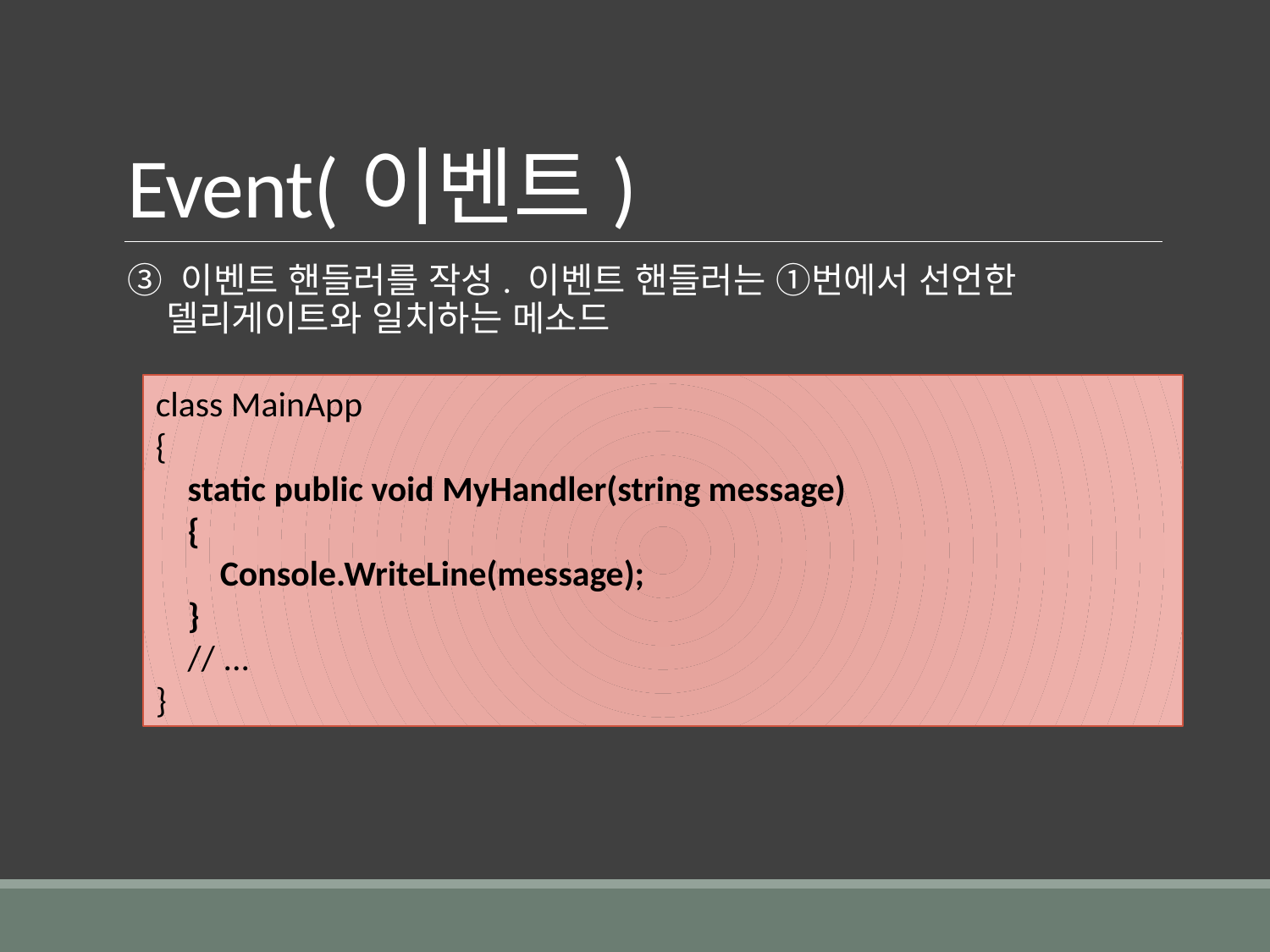

# Event(이벤트)
③ 이벤트 핸들러를 작성. 이벤트 핸들러는 ①번에서 선언한
    델리게이트와 일치하는 메소드

class MainApp
{
    static public void MyHandler(string message)
    {
        Console.WriteLine(message);
    }
    // ...
}